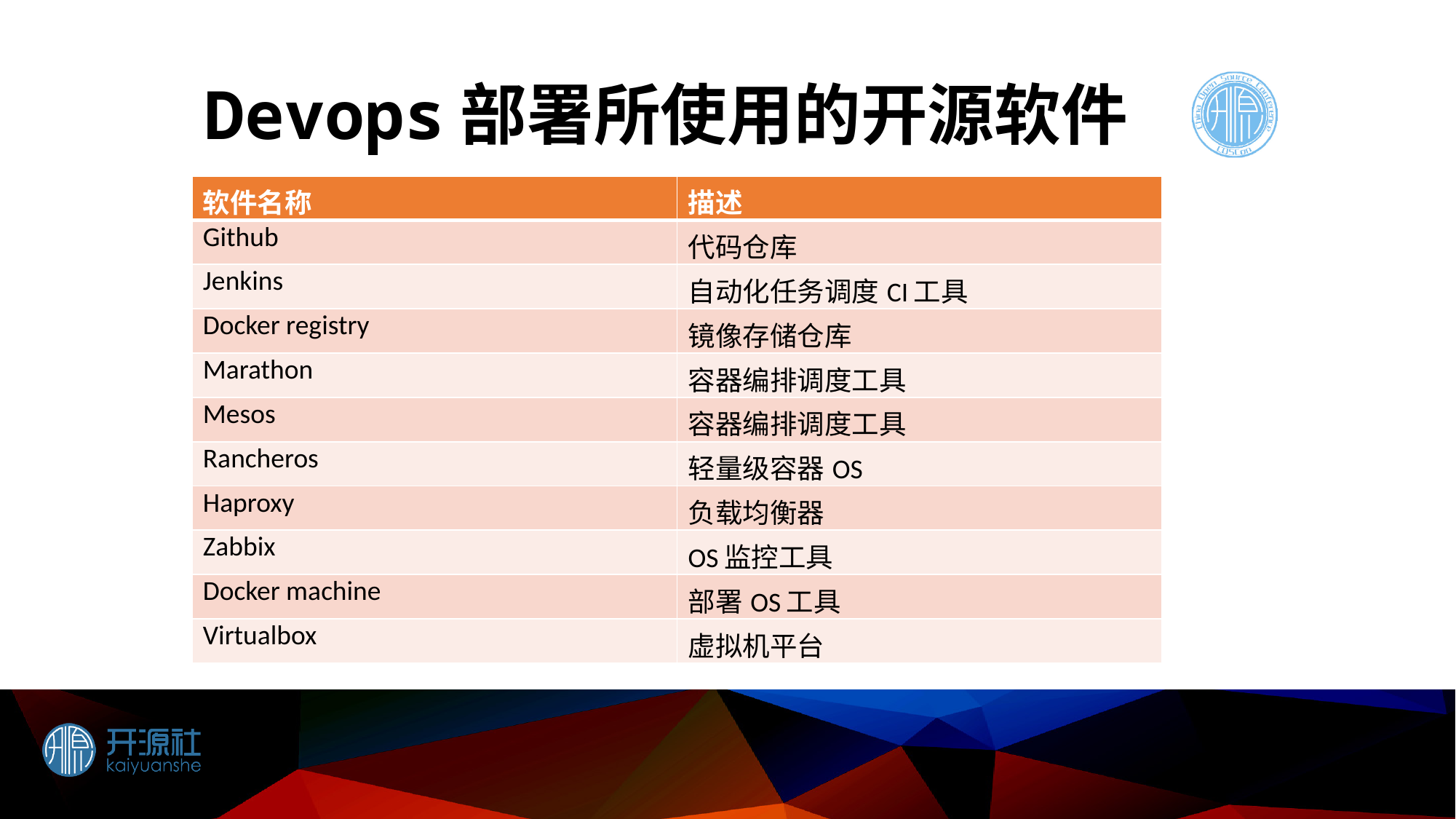

Devops部署所使用的开源软件
| 软件名称 | 描述 |
| --- | --- |
| Github | 代码仓库 |
| Jenkins | 自动化任务调度CI工具 |
| Docker registry | 镜像存储仓库 |
| Marathon | 容器编排调度工具 |
| Mesos | 容器编排调度工具 |
| Rancheros | 轻量级容器OS |
| Haproxy | 负载均衡器 |
| Zabbix | OS监控工具 |
| Docker machine | 部署OS工具 |
| Virtualbox | 虚拟机平台 |